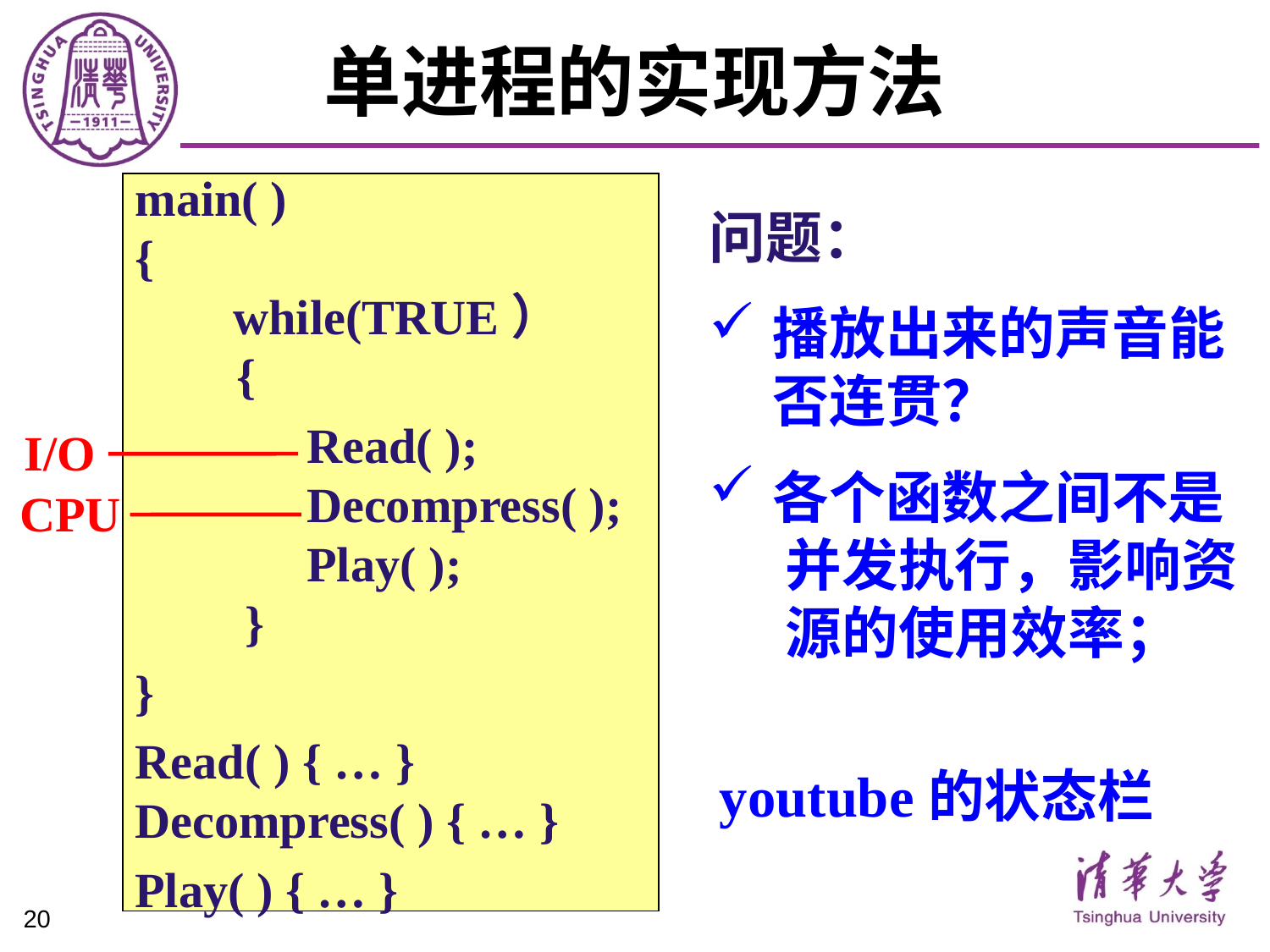

# 单进程的实现方法
main( )
{
        while(TRUE）
        {
              Read( );
              Decompress( );
              Play( );
         }
}
Read( ) { … }
Decompress( ) { … }
Play( ) { … }
问题：
播放出来的声音能
否连贯？
各个函数之间不是
 并发执行，影响资
 源的使用效率；
I/O

CPU

youtube的状态栏
20